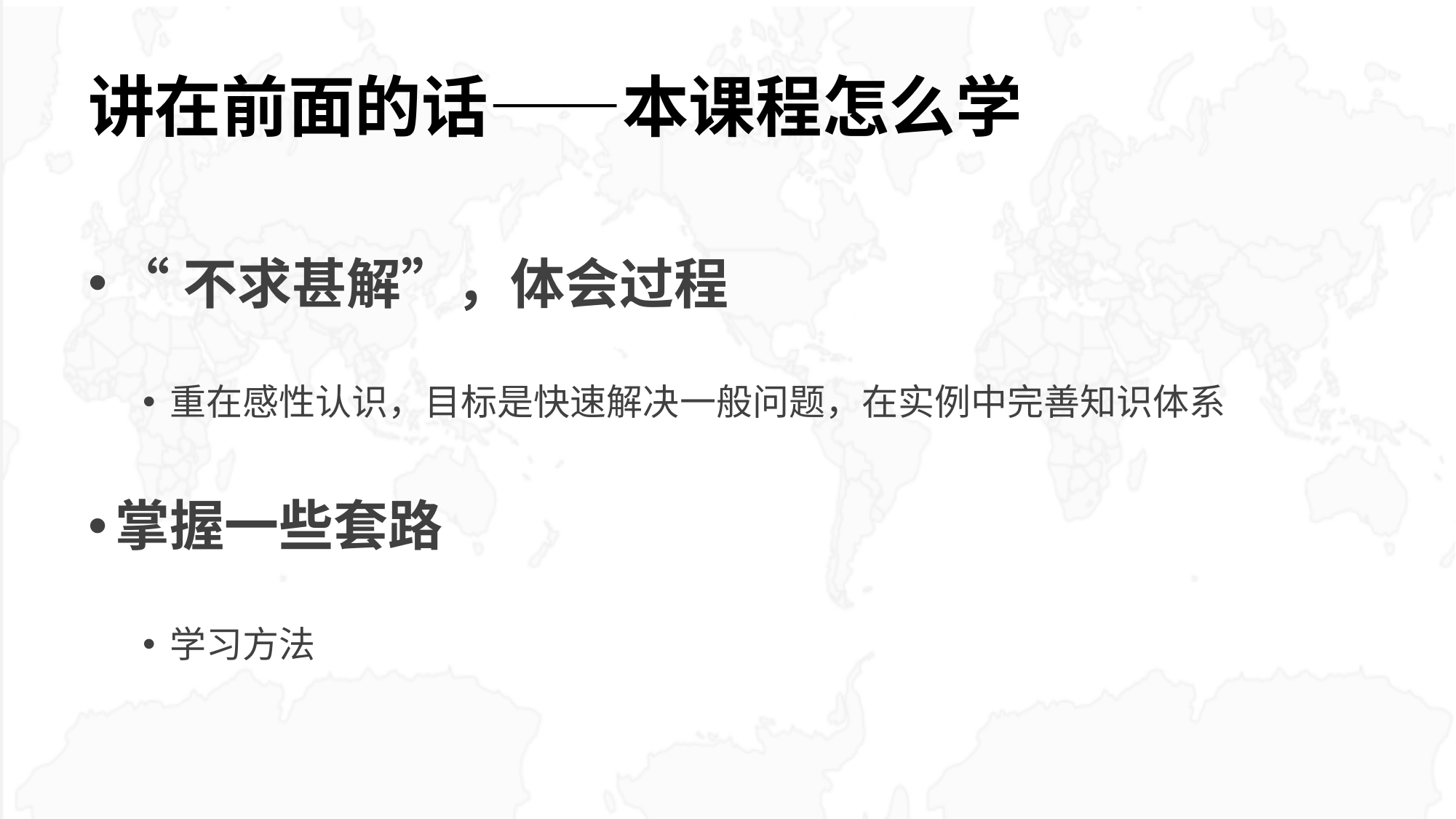

# 讲在前面的话——本课程怎么学
“不求甚解”，体会过程

重在感性认识，目标是快速解决一般问题，在实例中完善知识体系

掌握一些套路

学习方法